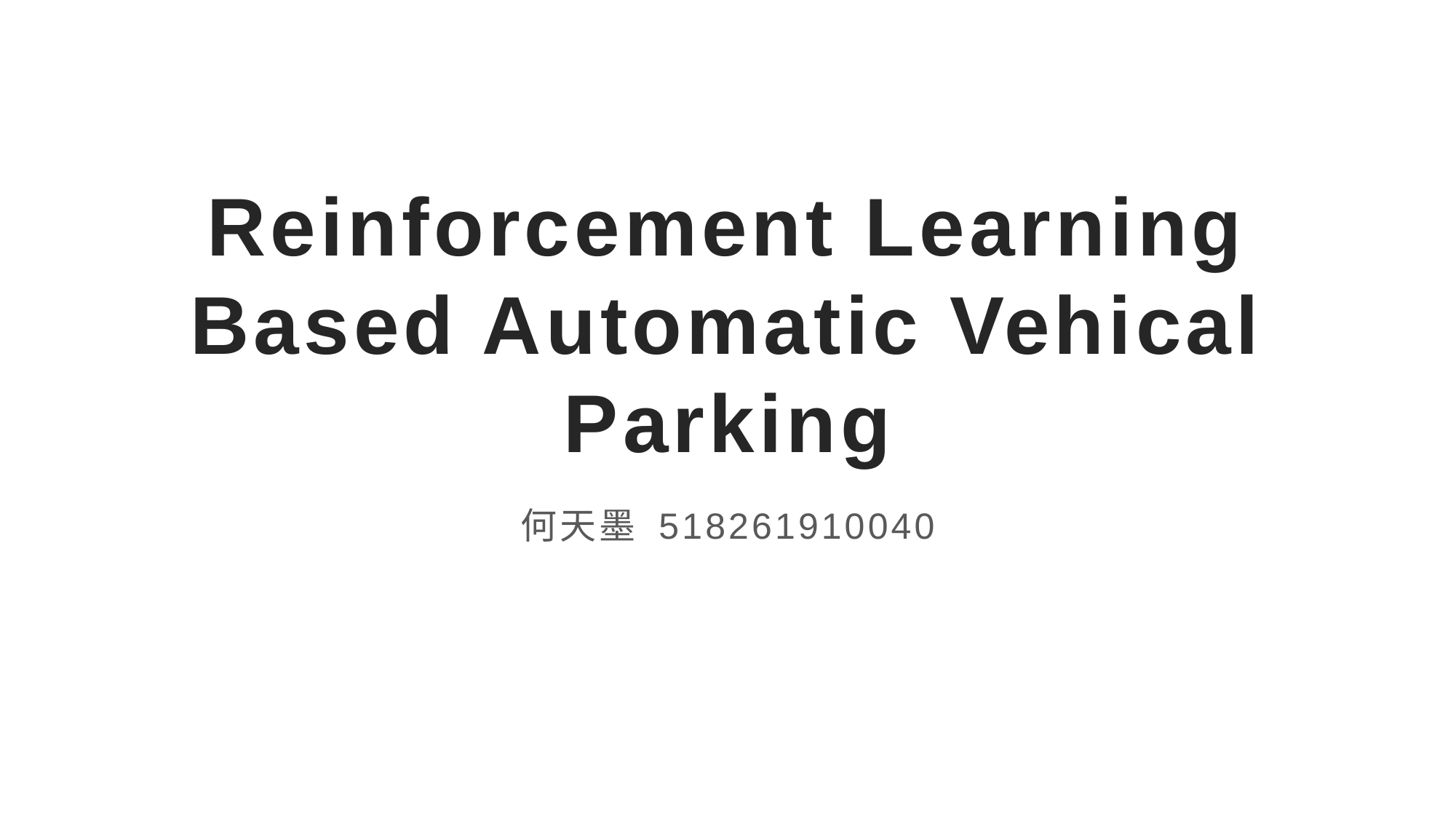

# Reinforcement Learning Based Automatic Vehical Parking
何天墨 518261910040